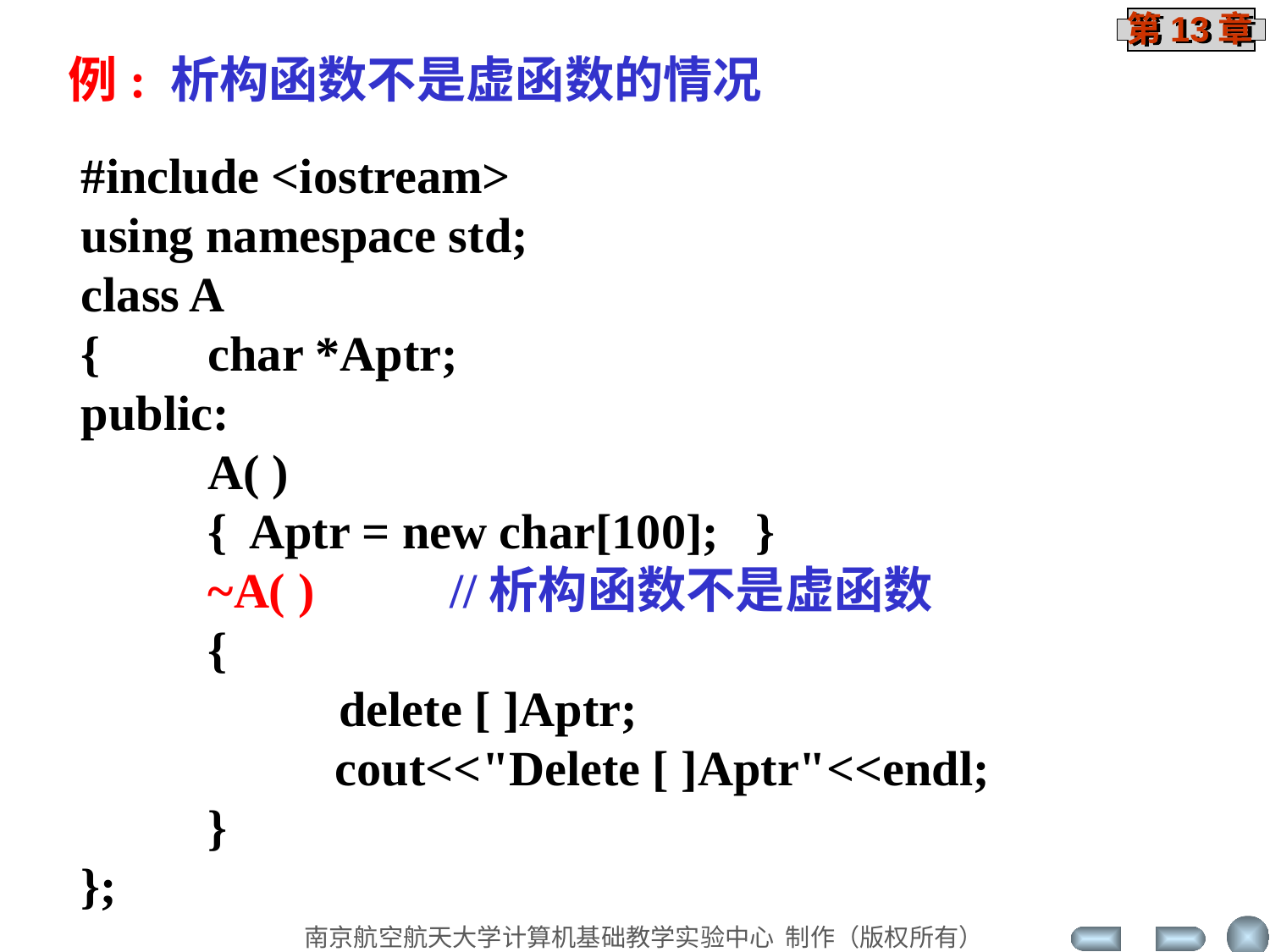

例: 析构函数不是虚函数的情况
#include <iostream>
using namespace std;
class A
{	char *Aptr;
public:
	A( )
	{  Aptr = new char[100];   }
	~A( )           //析构函数不是虚函数
	{
                     delete [ ]Aptr;
		cout<<"Delete [ ]Aptr"<<endl;
	}
};